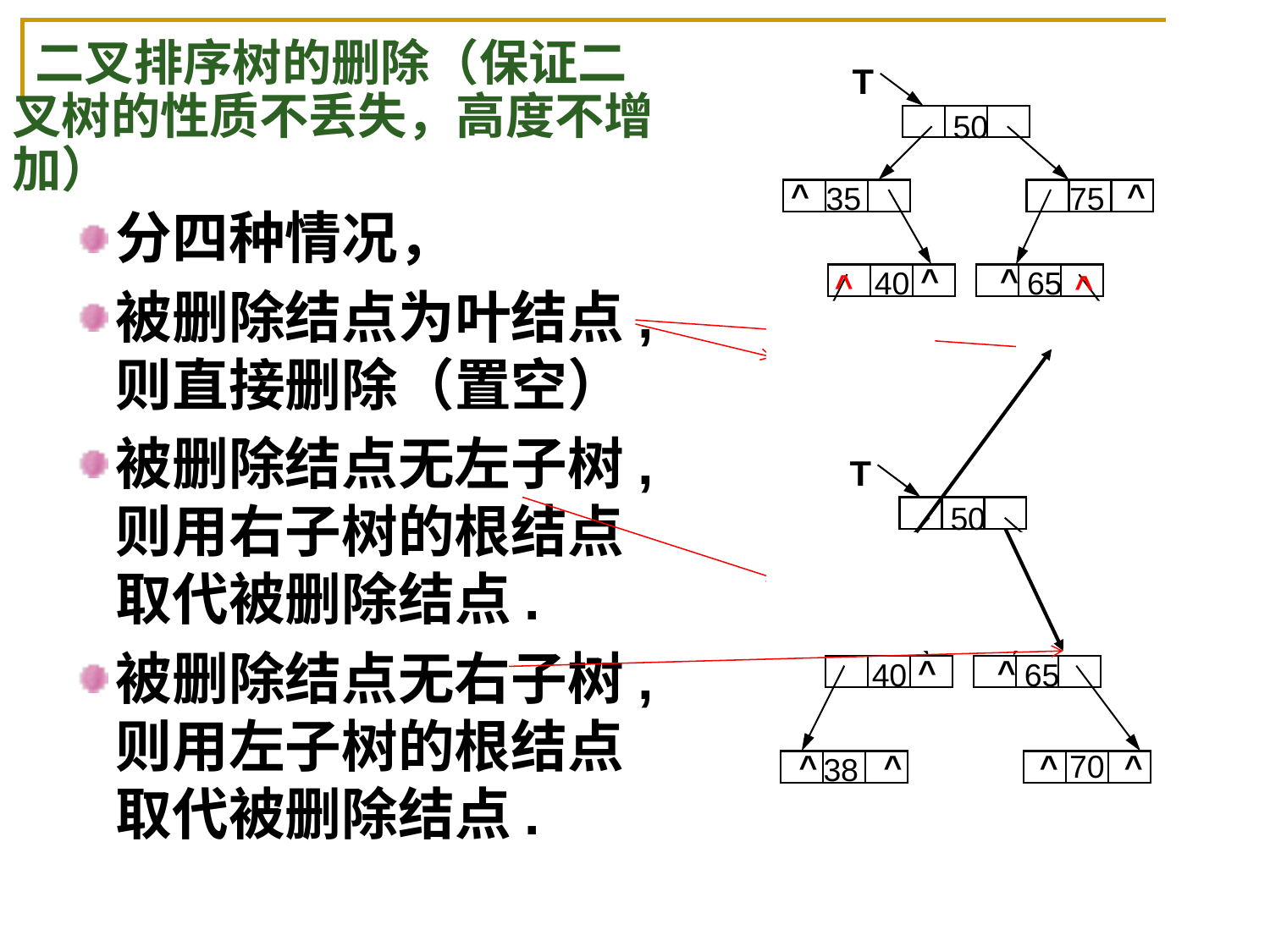

二叉排序树的删除（保证二叉树的性质不丢失，高度不增加）
分四种情况，
被删除结点为叶结点, 则直接删除（置空）
被删除结点无左子树, 则用右子树的根结点取代被删除结点.
被删除结点无右子树, 则用左子树的根结点取代被删除结点.
T

50

^
^
35
75

^
^
40
65

^
^
^
^
70
38

^
^

T

50

^
^
35
75

^
^
40
65

^
^
^
70
^
38